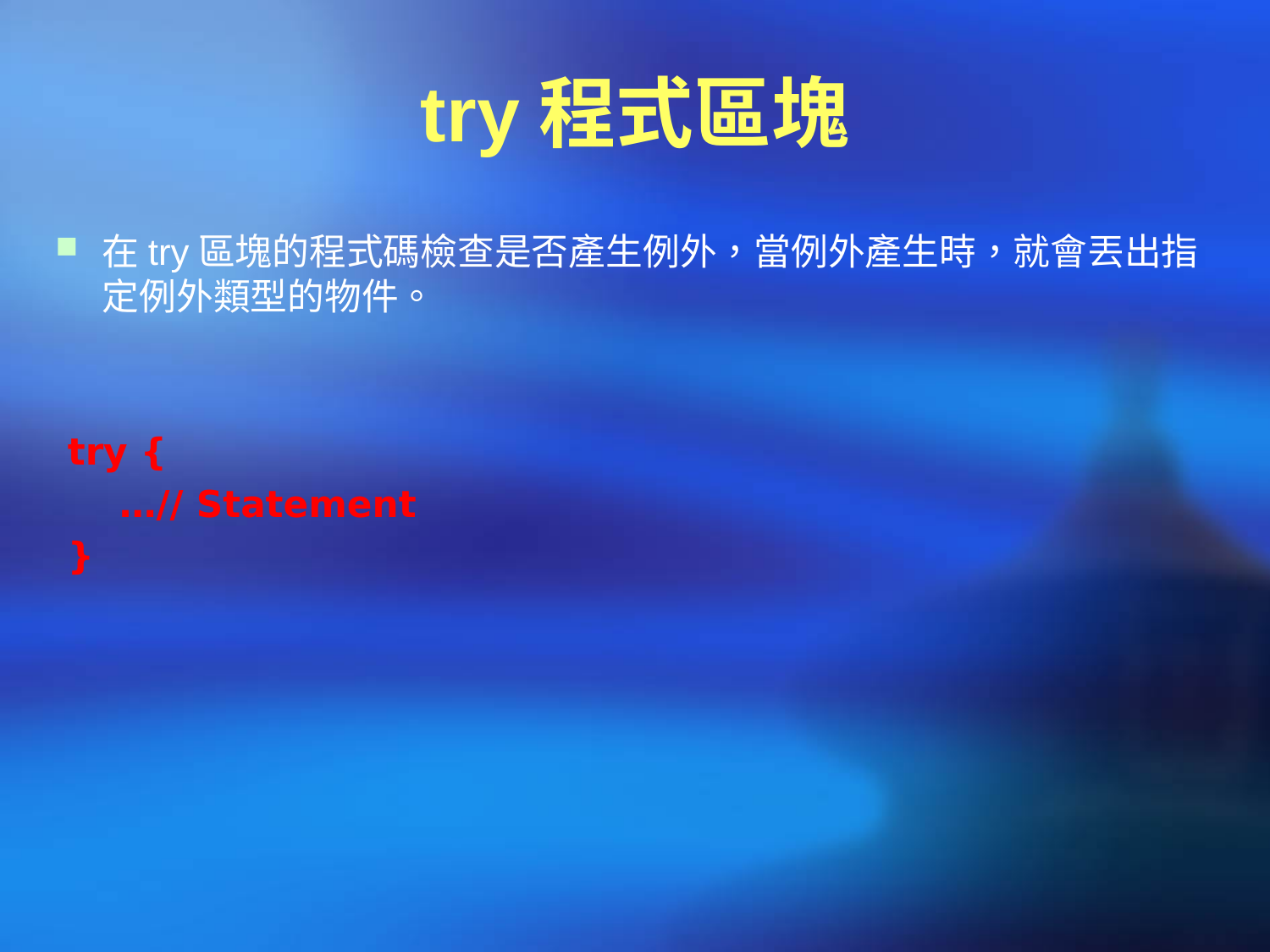

# try程式區塊
在try區塊的程式碼檢查是否產生例外，當例外產生時，就會丟出指定例外類型的物件。

 try {
     …// Statement
 }